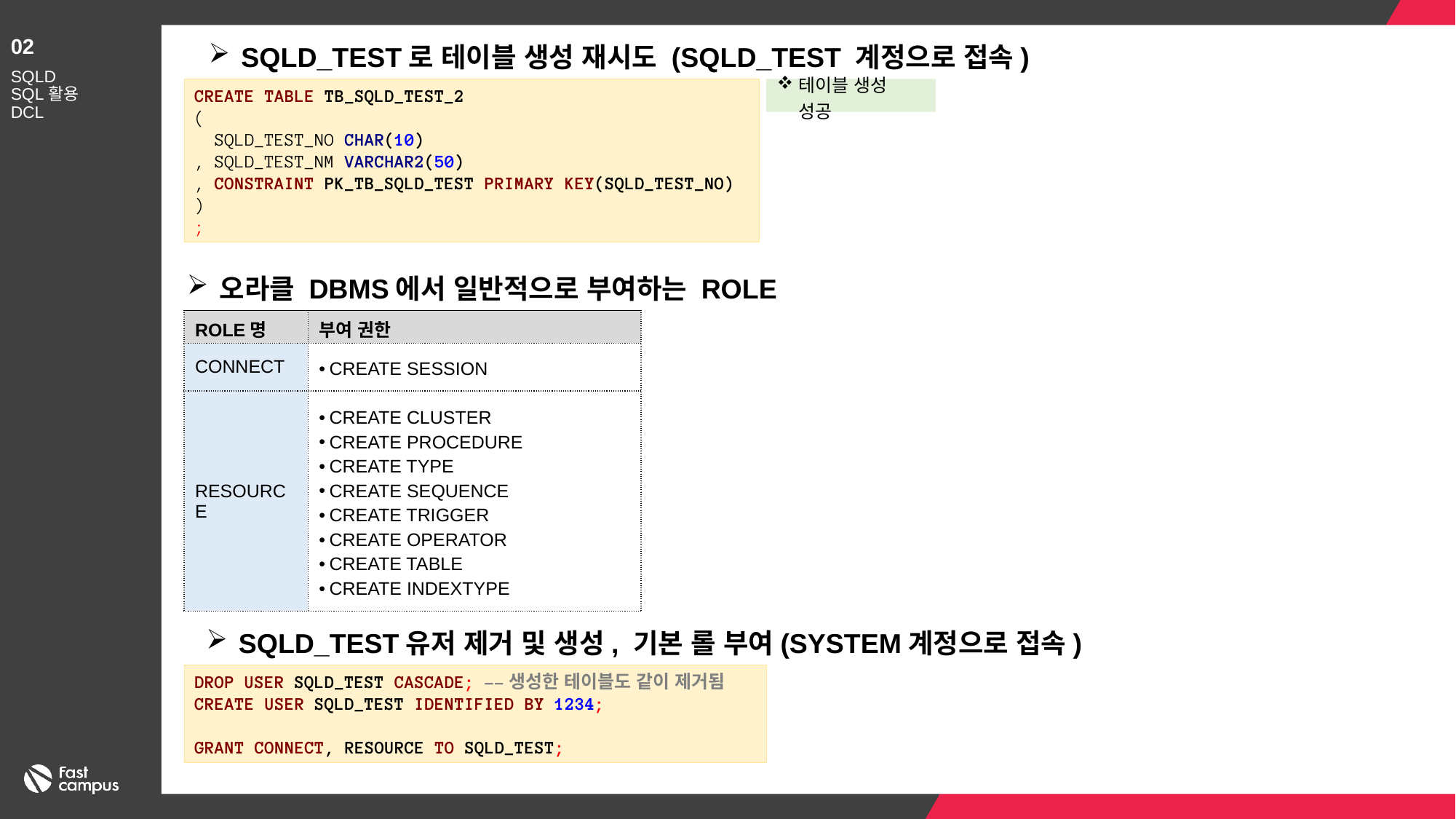

02
SQLD_TEST로 테이블 생성 재시도 (SQLD_TEST 계정으로 접속)
SQLD
SQL활용
DCL
CREATE TABLE TB_SQLD_TEST_2
(
  SQLD_TEST_NO CHAR(10)
, SQLD_TEST_NM VARCHAR2(50)
, CONSTRAINT PK_TB_SQLD_TEST PRIMARY KEY(SQLD_TEST_NO)
)
;
테이블 생성 성공
오라클 DBMS에서 일반적으로 부여하는 ROLE
| ROLE명 | 부여 권한 |
| --- | --- |
| CONNECT | CREATE SESSION |
| RESOURCE | CREATE CLUSTER CREATE PROCEDURE CREATE TYPE CREATE SEQUENCE CREATE TRIGGER CREATE OPERATOR CREATE TABLE CREATE INDEXTYPE |
SQLD_TEST유저 제거 및 생성, 기본 롤 부여(SYSTEM계정으로 접속)
DROP USER SQLD_TEST CASCADE; --생성한 테이블도 같이 제거됨
CREATE USER SQLD_TEST IDENTIFIED BY 1234;

GRANT CONNECT, RESOURCE TO SQLD_TEST;